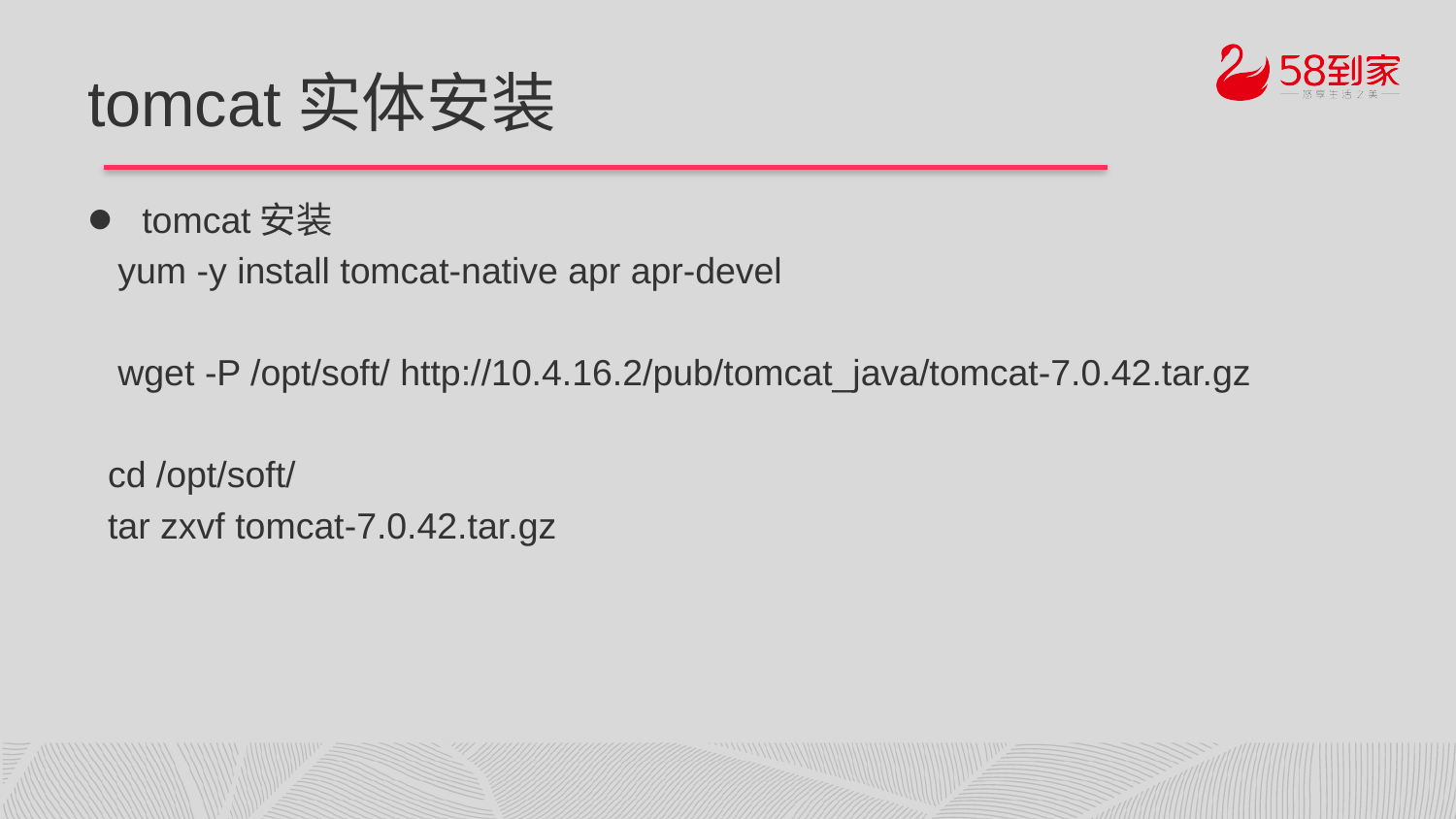

# tomcat实体安装
tomcat安装
   yum -y install tomcat-native apr apr-devel

   wget -P /opt/soft/ http://10.4.16.2/pub/tomcat_java/tomcat-7.0.42.tar.gz

  cd /opt/soft/
  tar zxvf tomcat-7.0.42.tar.gz